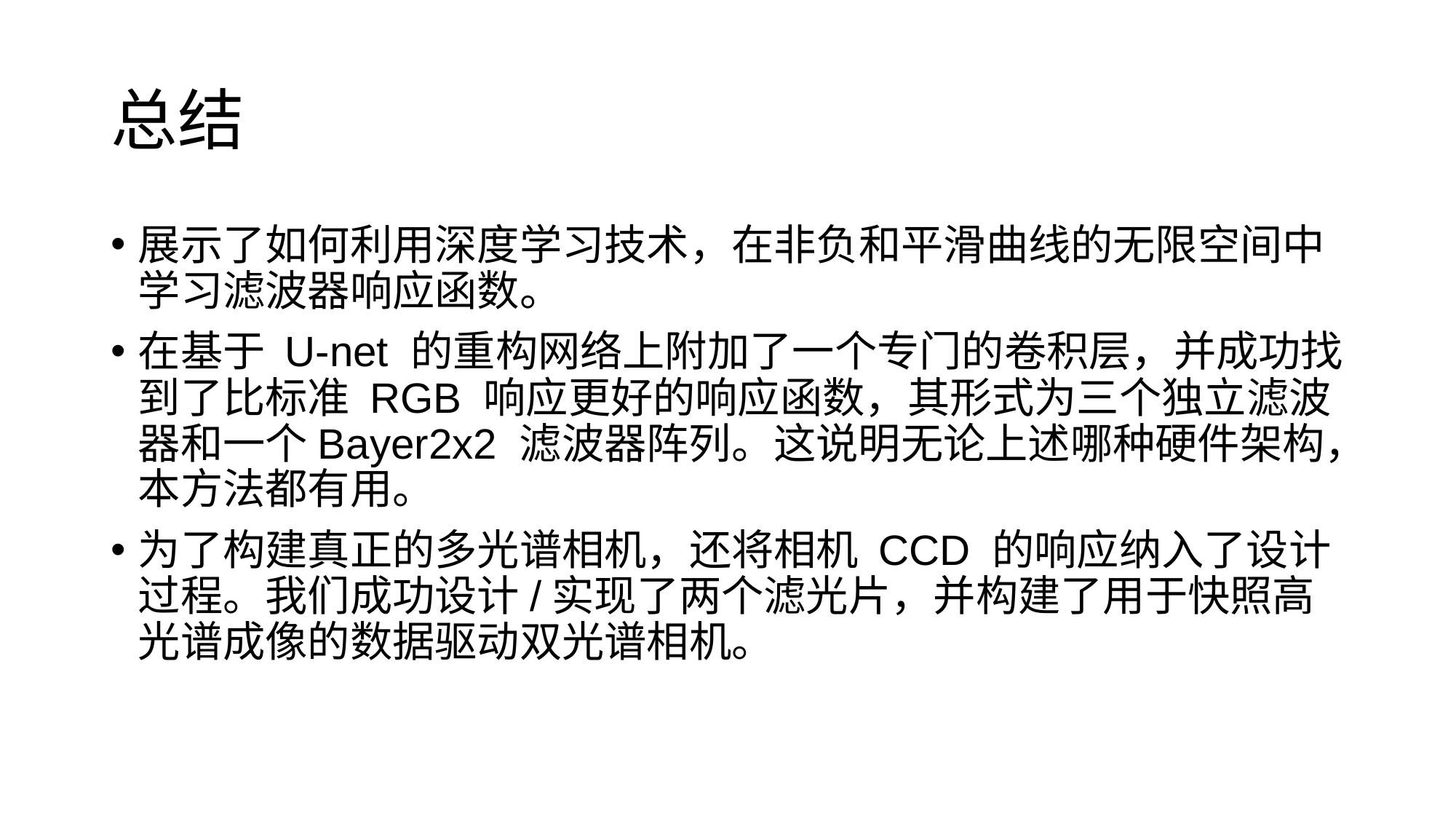

# 总结
展示了如何利用深度学习技术，在非负和平滑曲线的无限空间中学习滤波器响应函数。
在基于 U-net 的重构网络上附加了一个专门的卷积层，并成功找到了比标准 RGB 响应更好的响应函数，其形式为三个独立滤波器和一个Bayer2x2 滤波器阵列。这说明无论上述哪种硬件架构，本方法都有用。
为了构建真正的多光谱相机，还将相机 CCD 的响应纳入了设计过程。我们成功设计/实现了两个滤光片，并构建了用于快照高光谱成像的数据驱动双光谱相机。